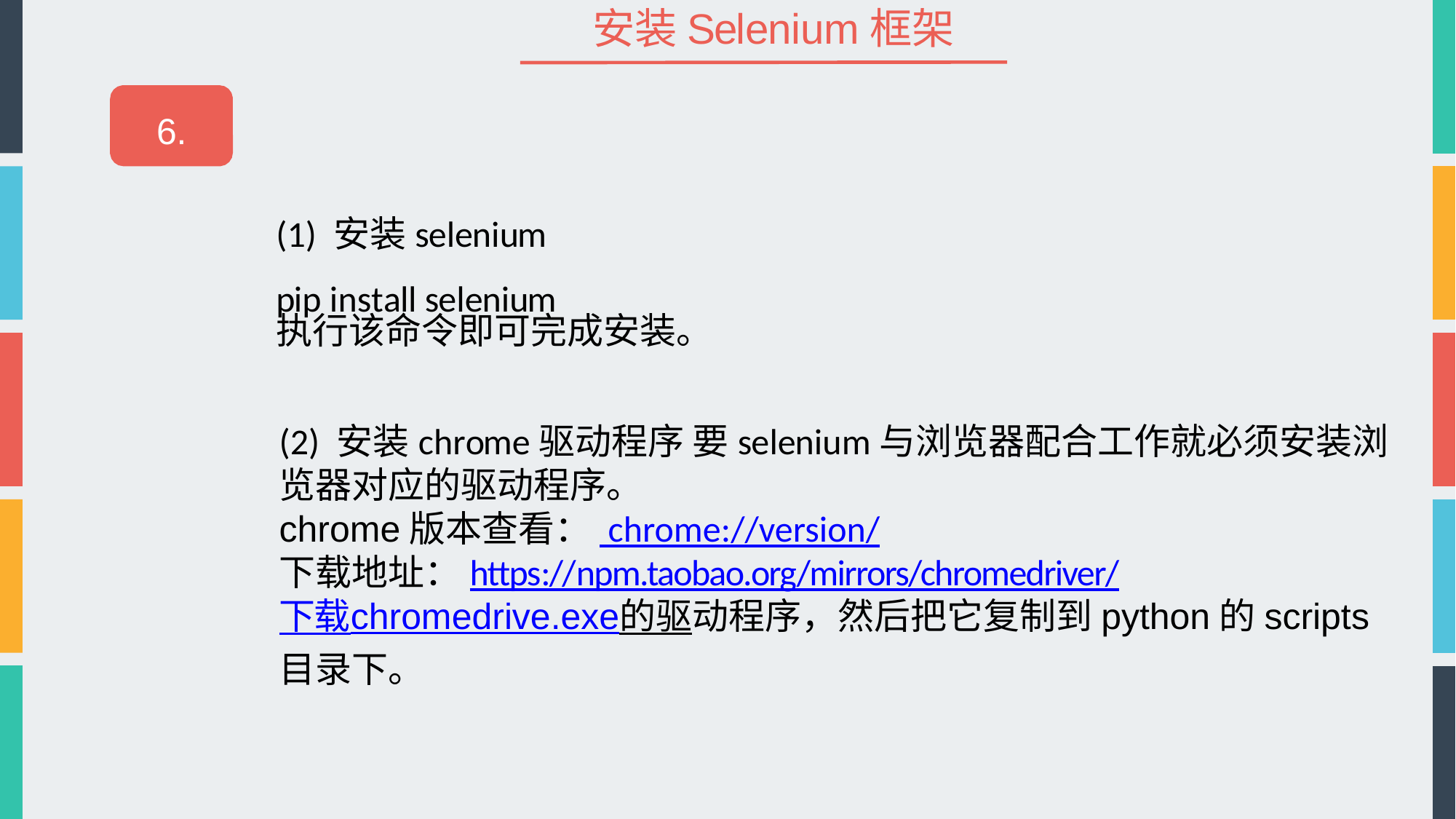

# 安装Selenium框架

6.

(1) 安装selenium

pip install selenium
执行该命令即可完成安装。

(2) 安装chrome驱动程序 要selenium与浏览器配合工作就必须安装浏览器对应的驱动程序。
chrome版本查看： chrome://version/
下载地址：https://npm.taobao.org/mirrors/chromedriver/
下载chromedrive.exe的驱动程序，然后把它复制到python的scripts目录下。